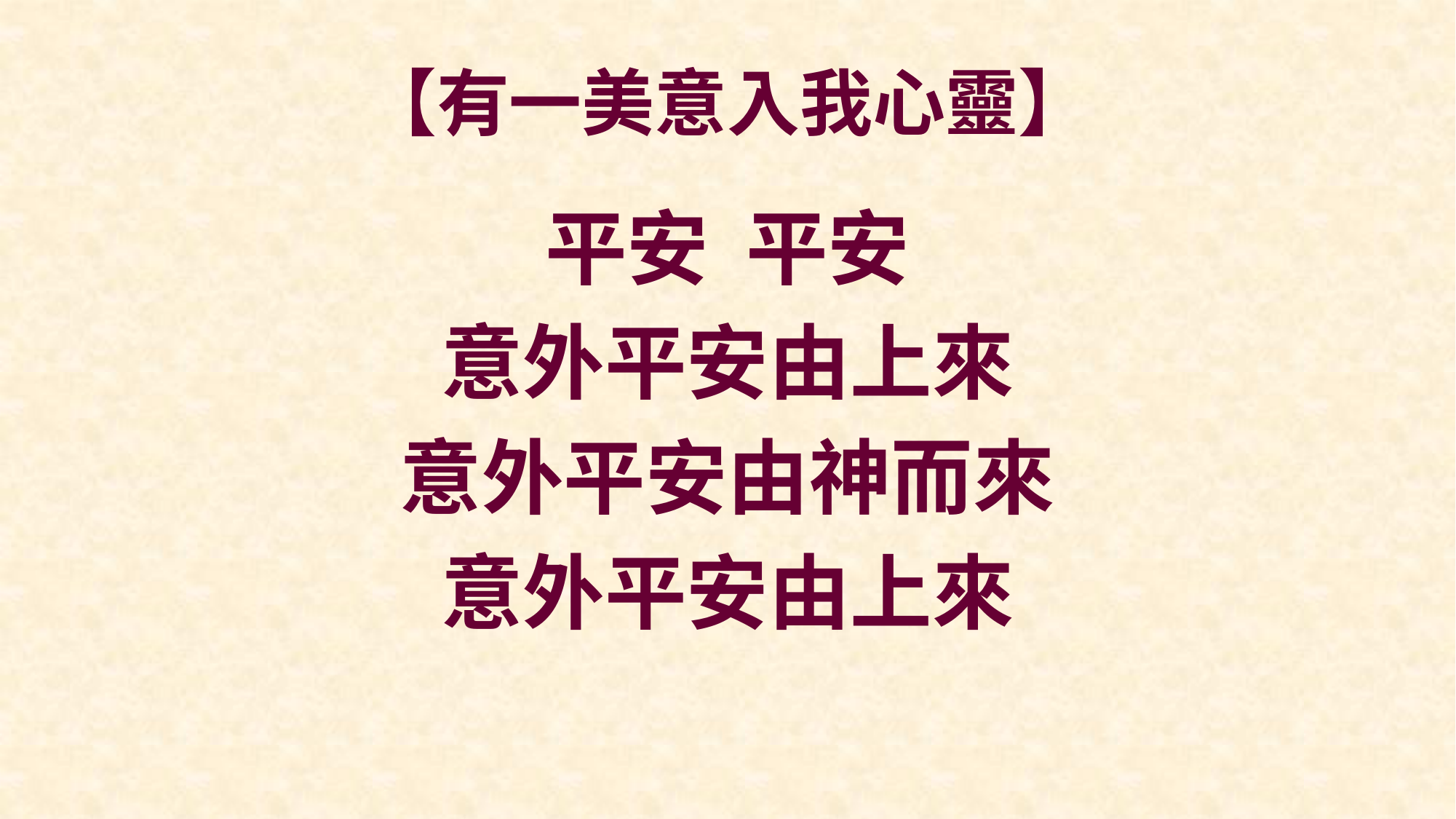

# 【有一美意入我心靈】
平安  平安
意外平安由上來
意外平安由神而來
意外平安由上來